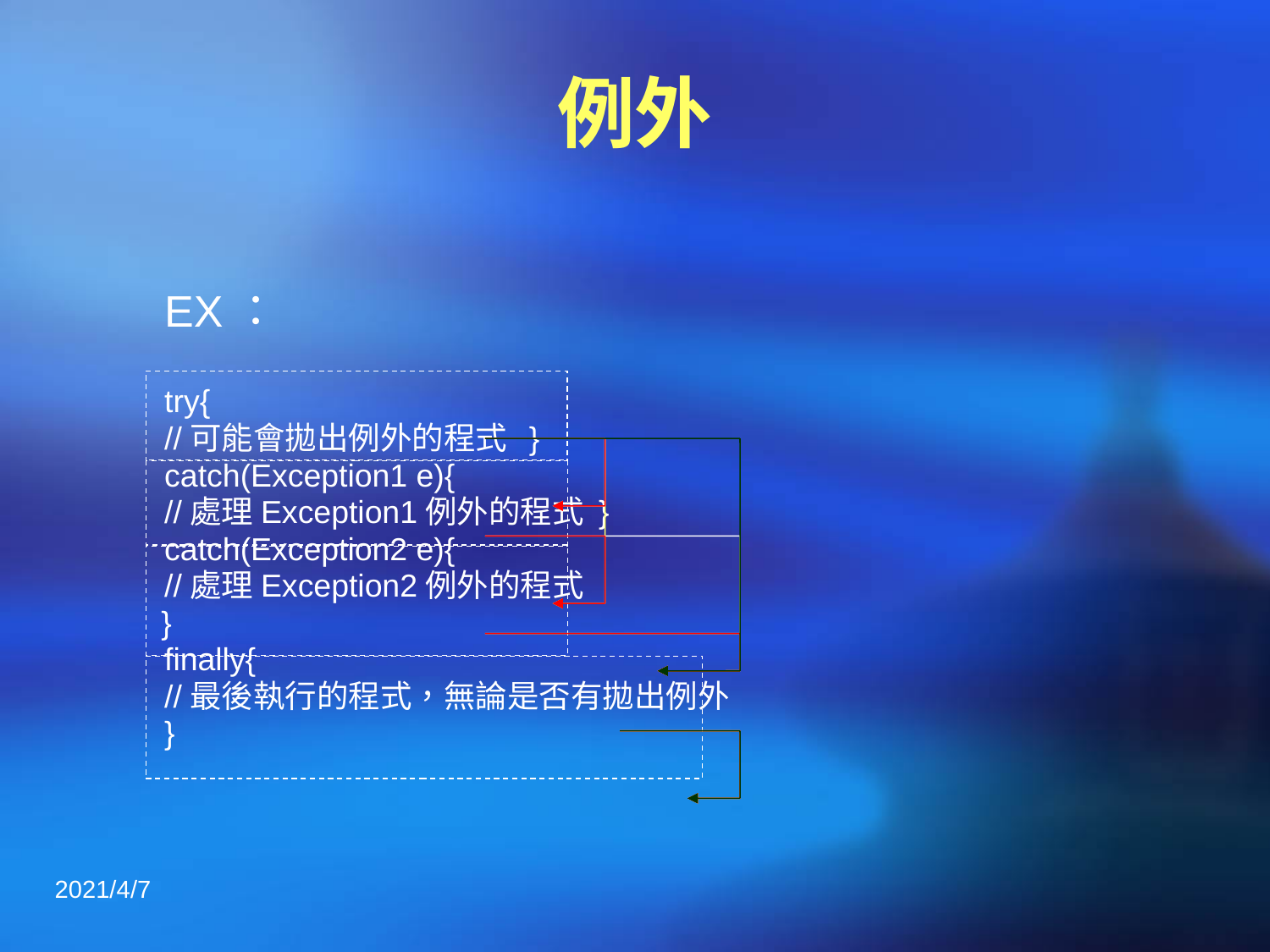

# 例外
	EX：

	try{
	//可能會拋出例外的程式  }
	catch(Exception1 e){
	//處理Exception1例外的程式 }
	catch(Exception2 e){
	//處理Exception2例外的程式
     }
	finally{
	//最後執行的程式，無論是否有拋出例外
	}

2021/4/7